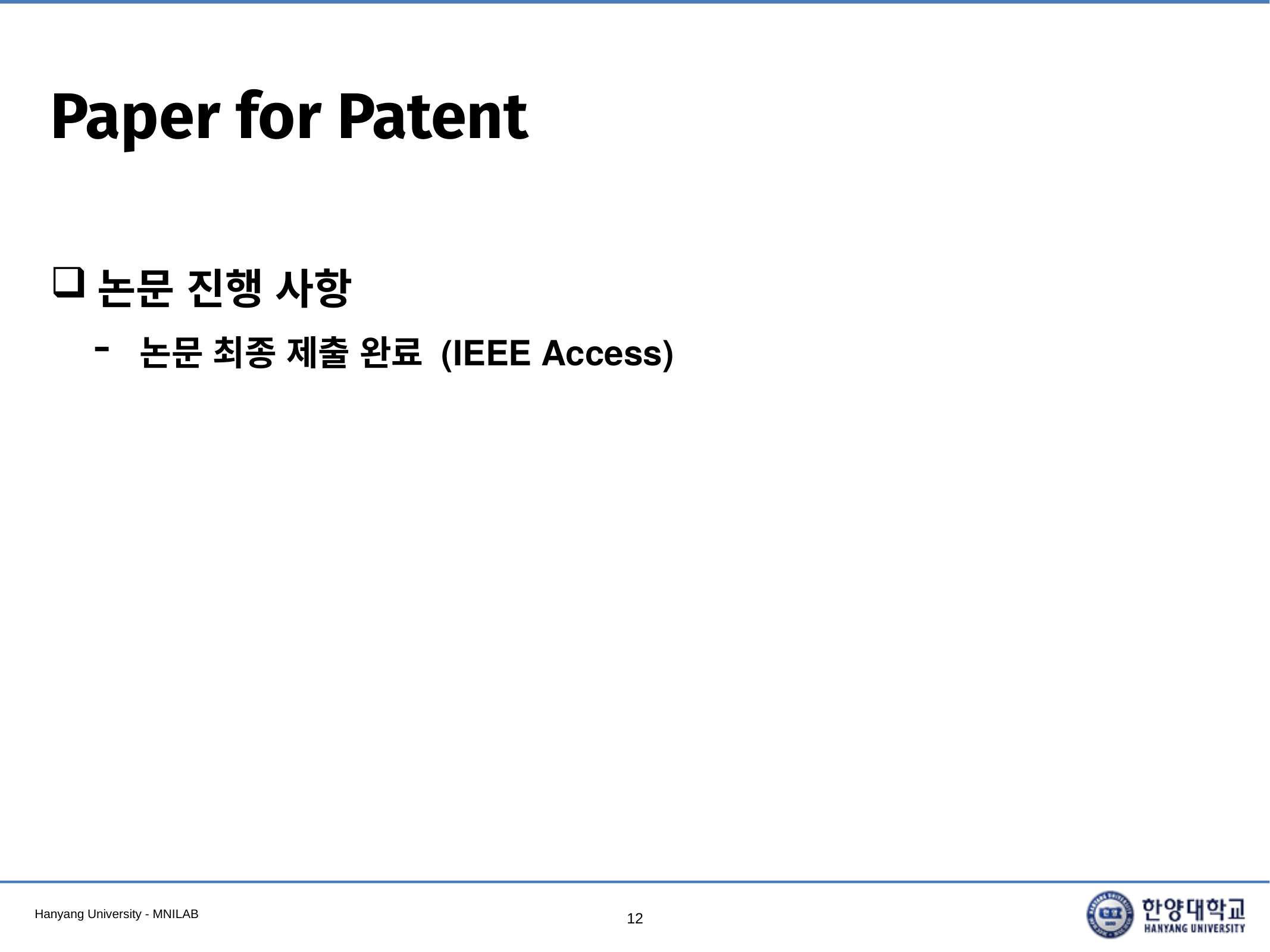

# Paper for Patent
논문 진행 사항
논문 최종 제출 완료 (IEEE Access)
12